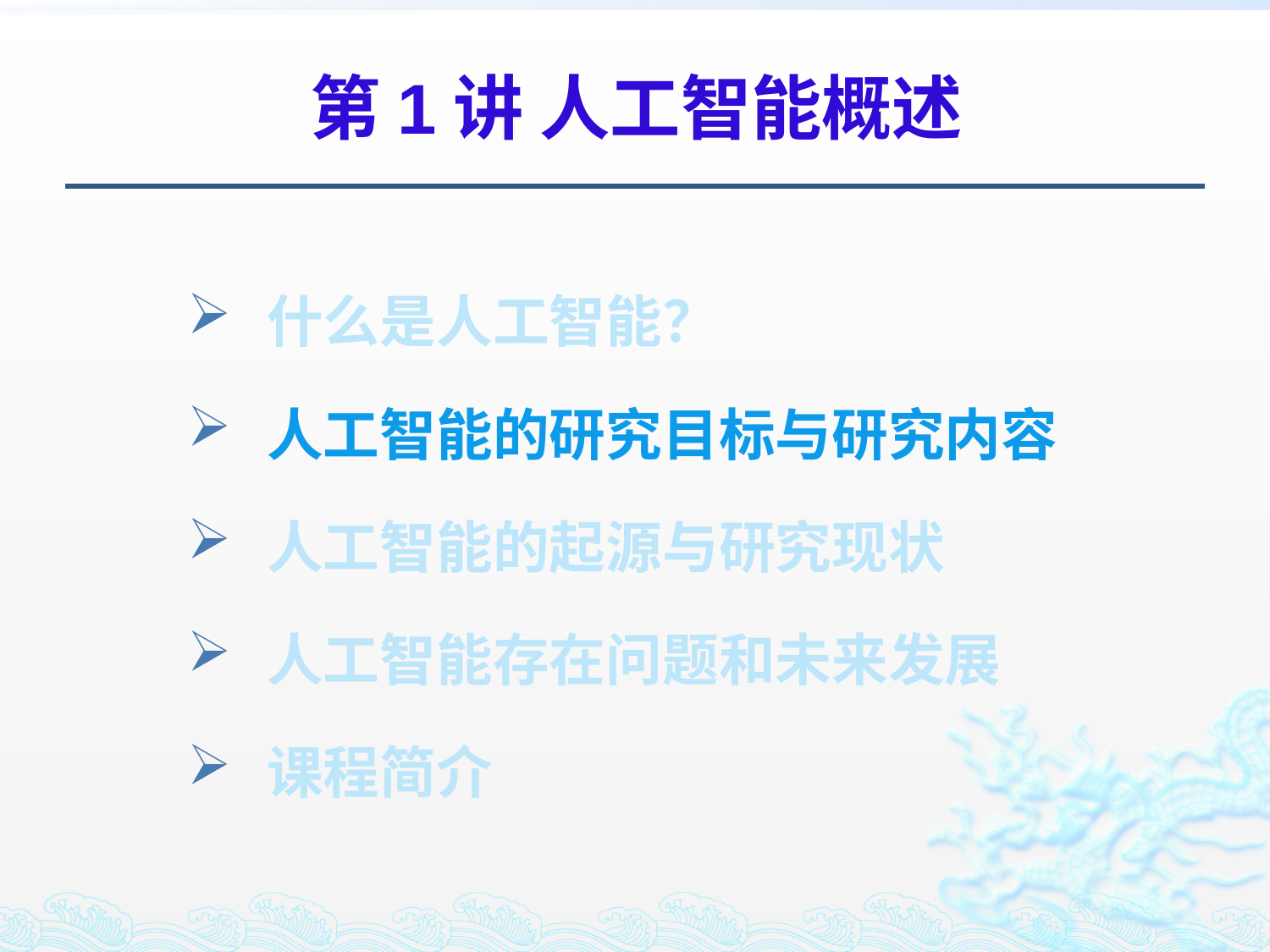

# 第1讲 人工智能概述

什么是人工智能？
人工智能的研究目标与研究内容
人工智能的起源与研究现状
人工智能存在问题和未来发展
课程简介